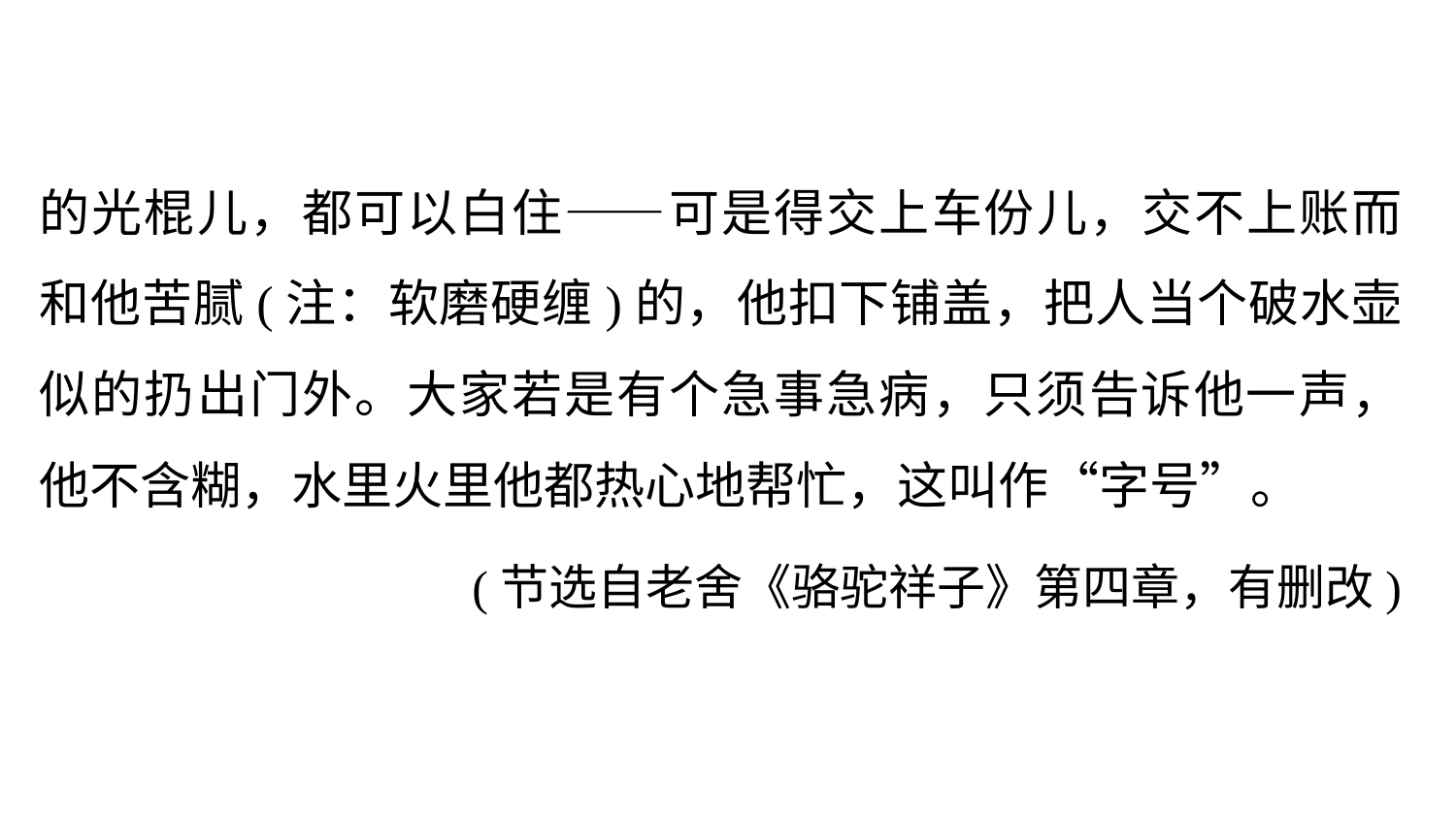

的光棍儿，都可以白住——可是得交上车份儿，交不上账而和他苦腻(注：软磨硬缠)的，他扣下铺盖，把人当个破水壶似的扔出门外。大家若是有个急事急病，只须告诉他一声，他不含糊，水里火里他都热心地帮忙，这叫作“字号”。
(节选自老舍《骆驼祥子》第四章，有删改)